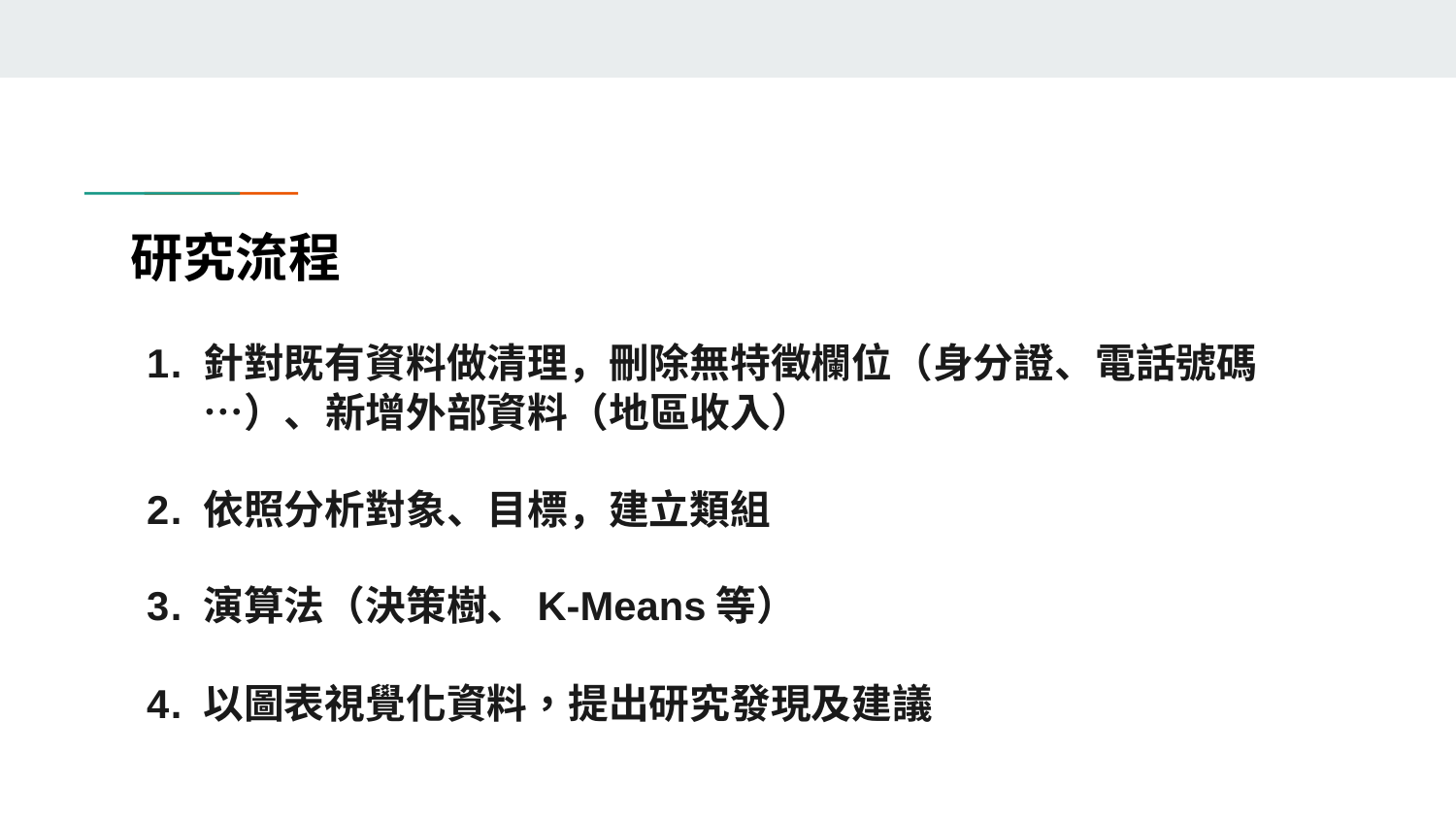

# 研究流程

針對既有資料做清理，刪除無特徵欄位（身分證、電話號碼…）、新增外部資料（地區收入）

依照分析對象、目標，建立類組

演算法（決策樹、K-Means等）

以圖表視覺化資料，提出研究發現及建議